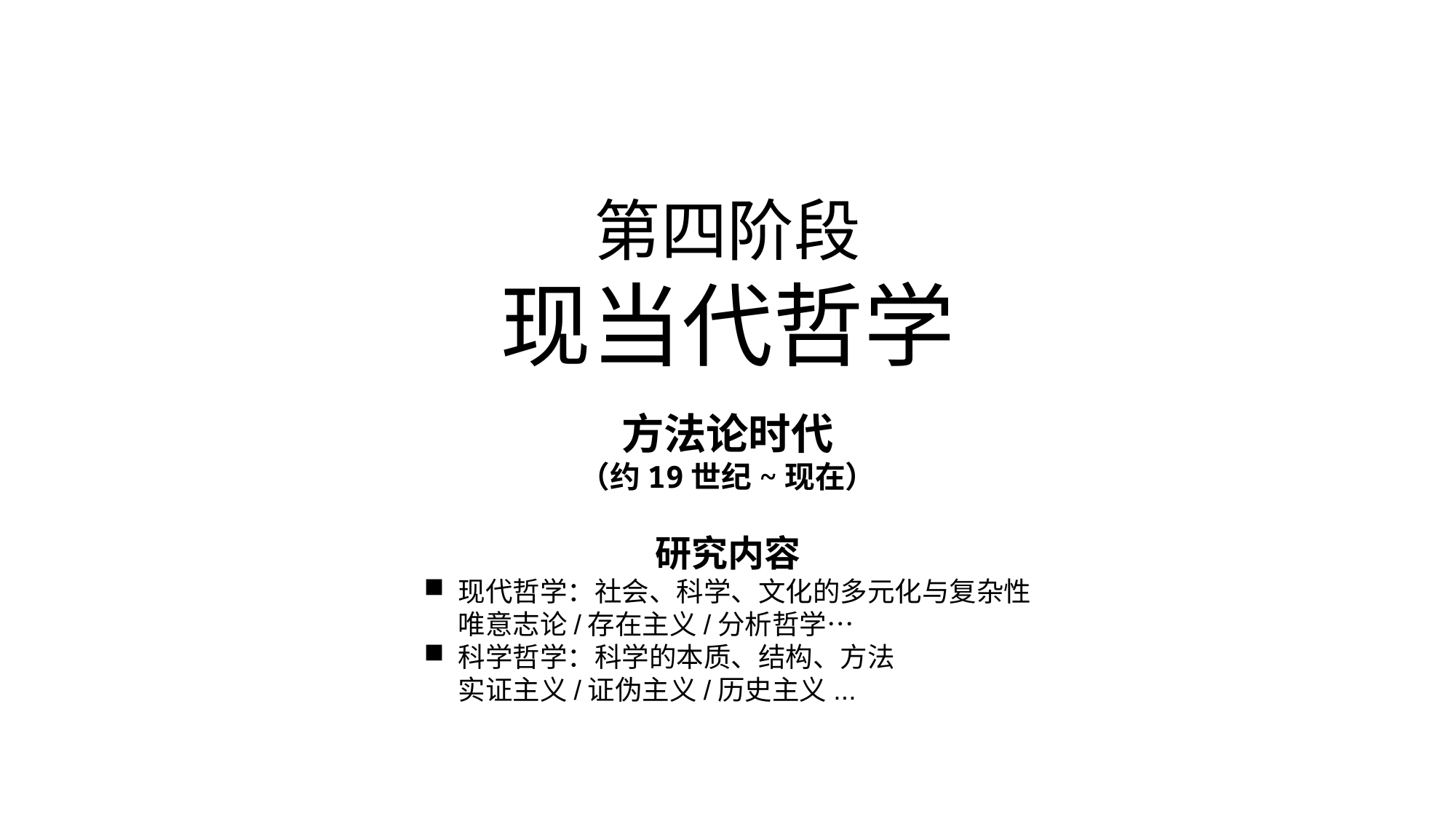

第四阶段
现当代哲学
方法论时代
（约19世纪~现在）

研究内容
现代哲学：社会、科学、文化的多元化与复杂性
唯意志论/存在主义/分析哲学…
科学哲学：科学的本质、结构、方法
实证主义/证伪主义/历史主义...